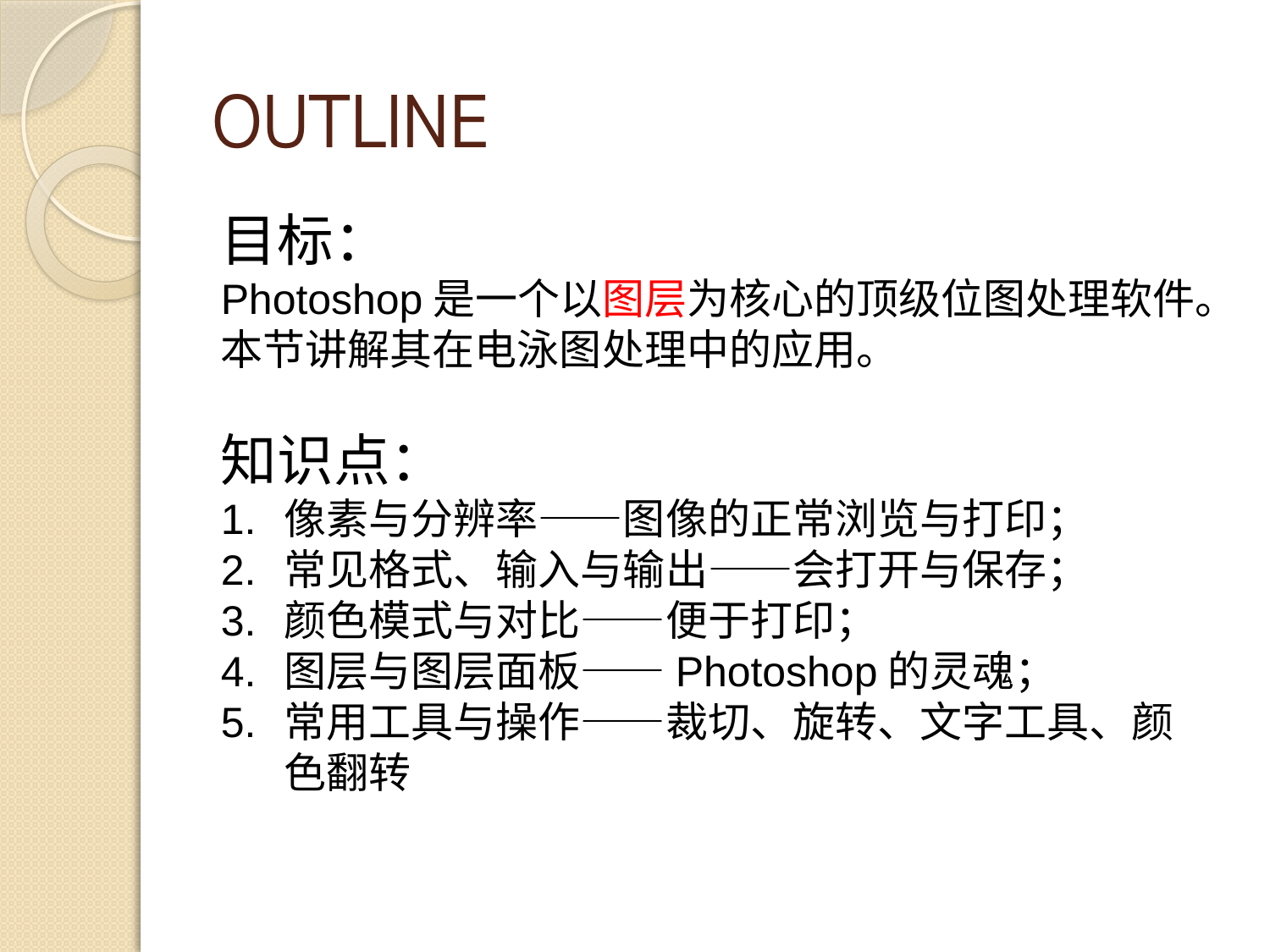

# OUTLINE
目标：
Photoshop是一个以图层为核心的顶级位图处理软件。本节讲解其在电泳图处理中的应用。

知识点：
像素与分辨率——图像的正常浏览与打印；
常见格式、输入与输出——会打开与保存；
颜色模式与对比——便于打印；
图层与图层面板——Photoshop的灵魂；
常用工具与操作——裁切、旋转、文字工具、颜色翻转